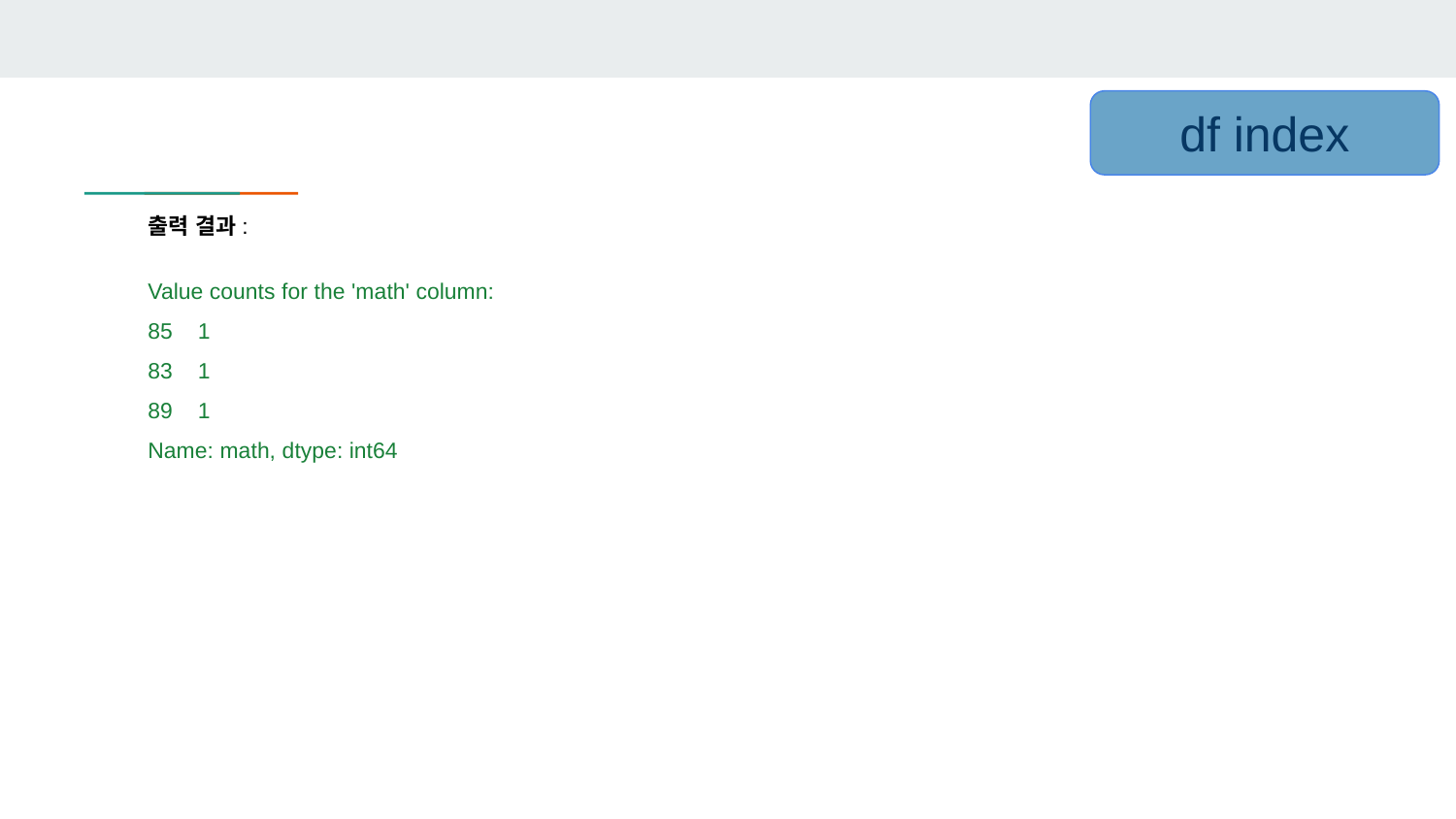

df index
출력 결과:
Value counts for the 'math' column:
85    1
83    1
89    1
Name: math, dtype: int64